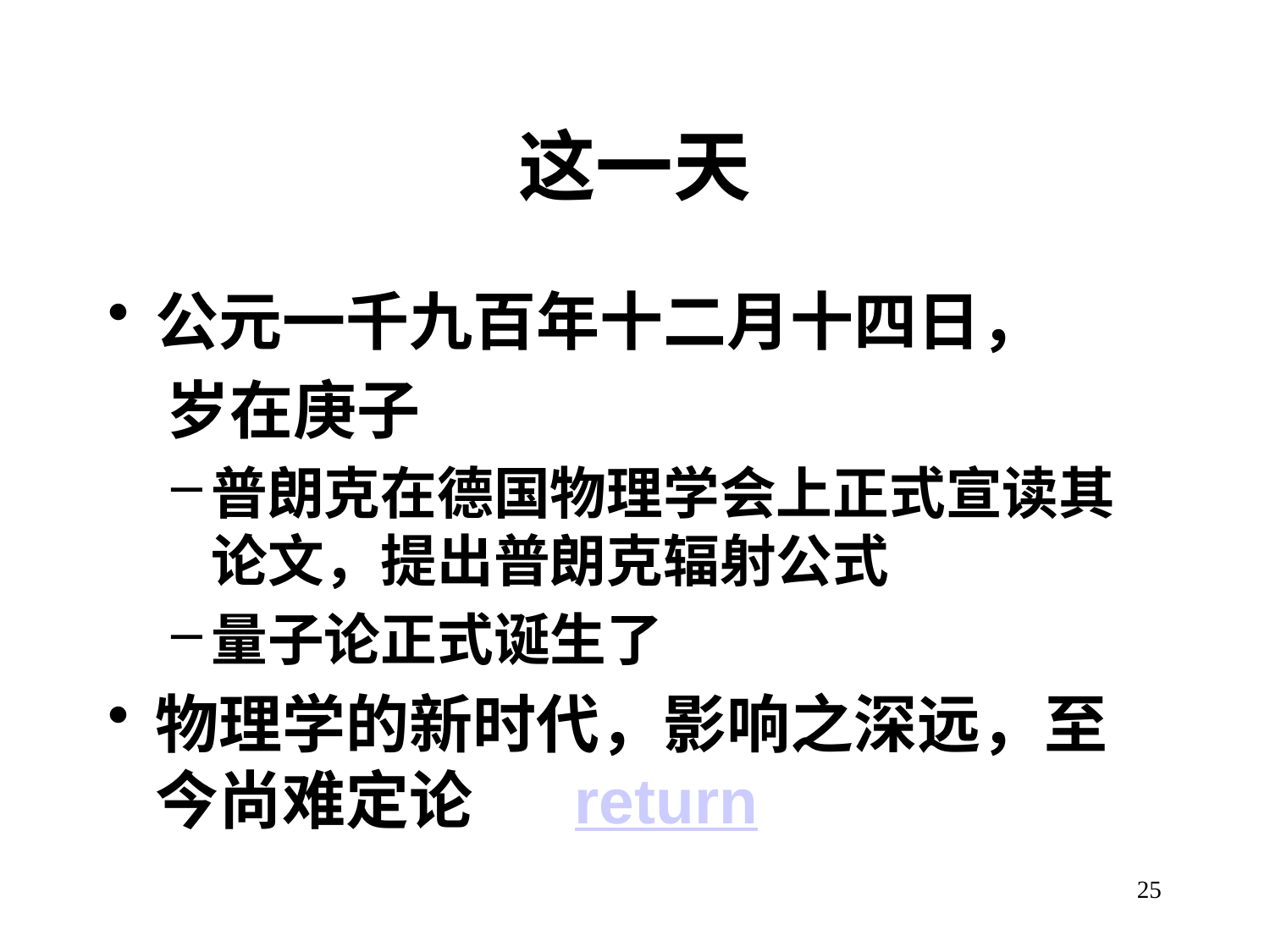

# 这一天
公元一千九百年十二月十四日，
   岁在庚子
普朗克在德国物理学会上正式宣读其论文，提出普朗克辐射公式
量子论正式诞生了
物理学的新时代，影响之深远，至今尚难定论      return
25